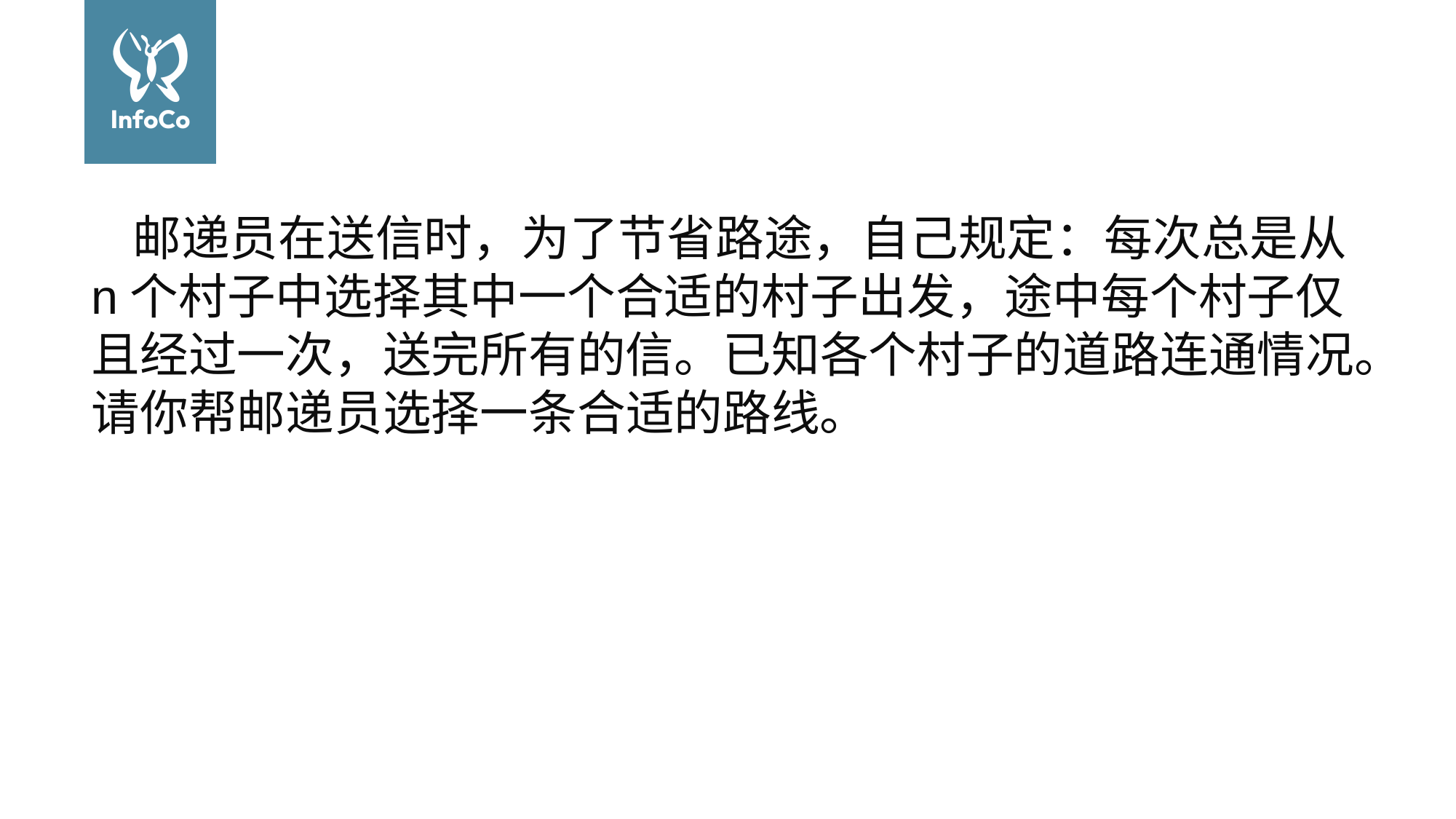

#
邮递员在送信时，为了节省路途，自己规定：每次总是从n个村子中选择其中一个合适的村子出发，途中每个村子仅且经过一次，送完所有的信。已知各个村子的道路连通情况。请你帮邮递员选择一条合适的路线。